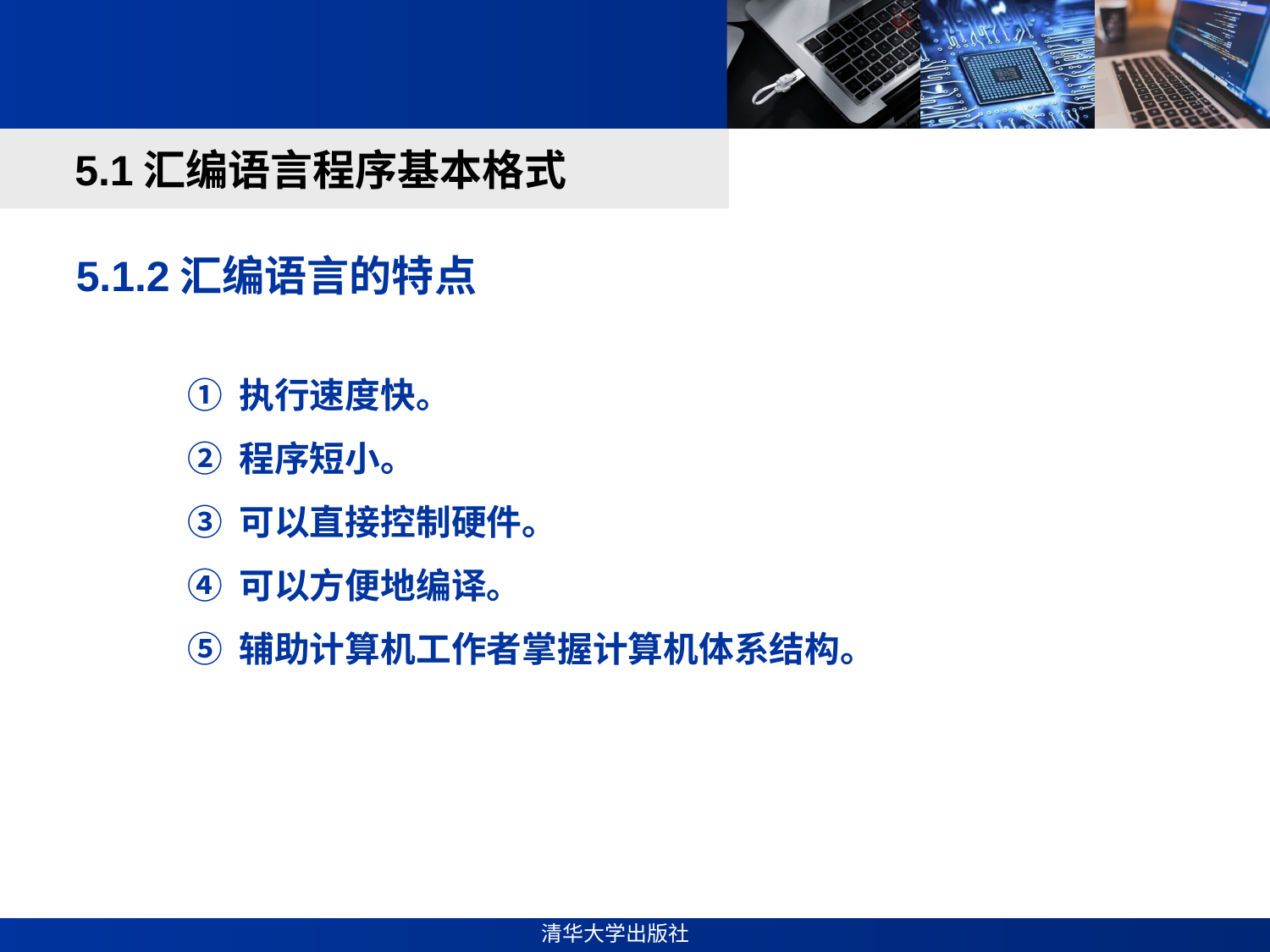

#
5.1汇编语言程序基本格式

5.1.2汇编语言的特点
① 执行速度快。
② 程序短小。
③ 可以直接控制硬件。
④ 可以方便地编译。
⑤ 辅助计算机工作者掌握计算机体系结构。